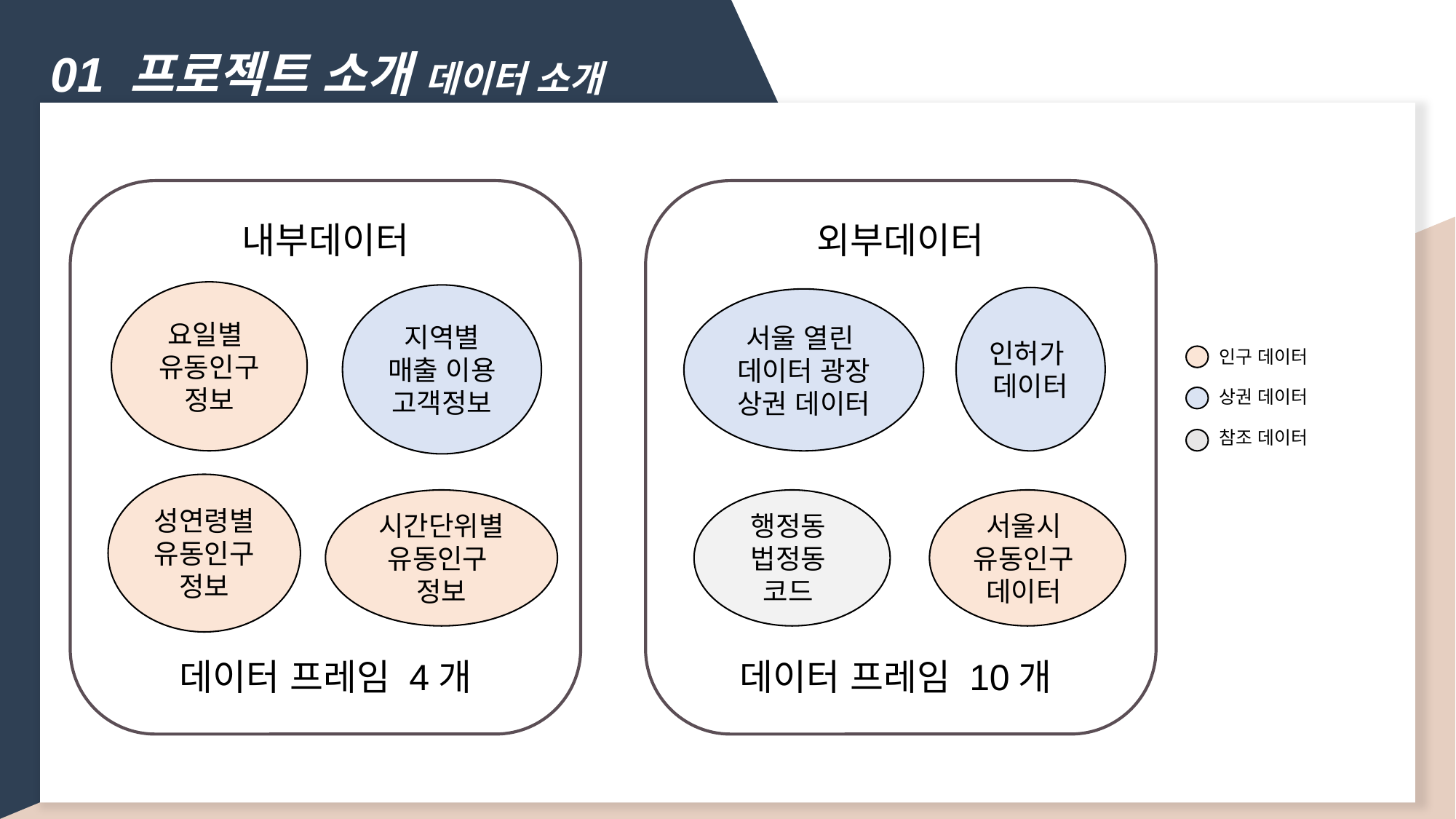

내부데이터

데이터 프레임 4개

외부데이터

데이터 프레임 10개

요일별
유동인구 정보
지역별
매출 이용
고객정보
인허가
데이터
서울 열린
데이터 광장 상권 데이터
성연령별 유동인구
정보
행정동
법정동
코드
서울시
유동인구
데이터
시간단위별 유동인구
정보
01 프로젝트 소개 데이터 소개
01 프로젝트 소개 데이터 소개
인구 데이터

상권 데이터

참조 데이터